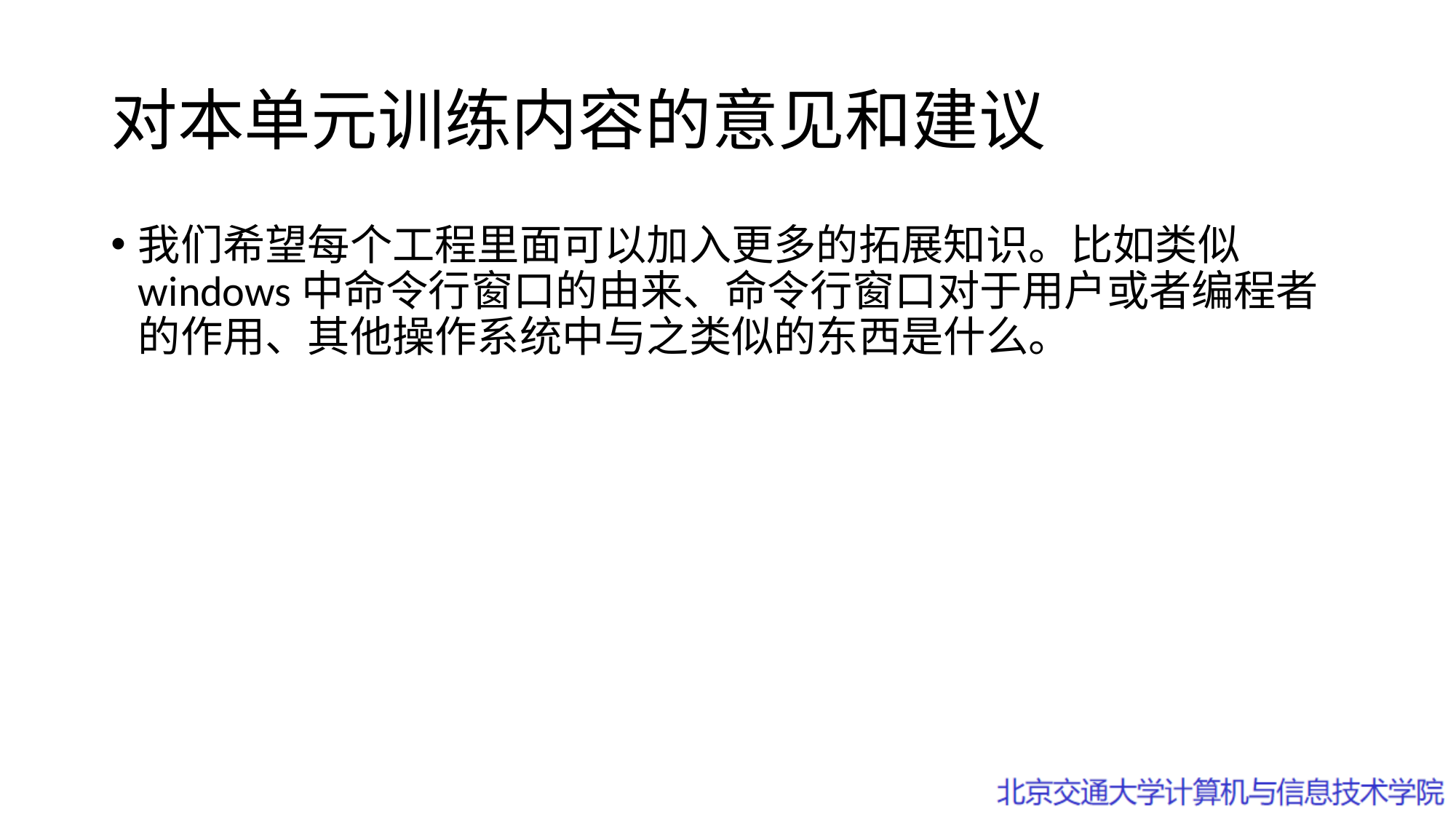

# 对本单元训练内容的意见和建议
我们希望每个工程里面可以加入更多的拓展知识。比如类似windows中命令行窗口的由来、命令行窗口对于用户或者编程者的作用、其他操作系统中与之类似的东西是什么。